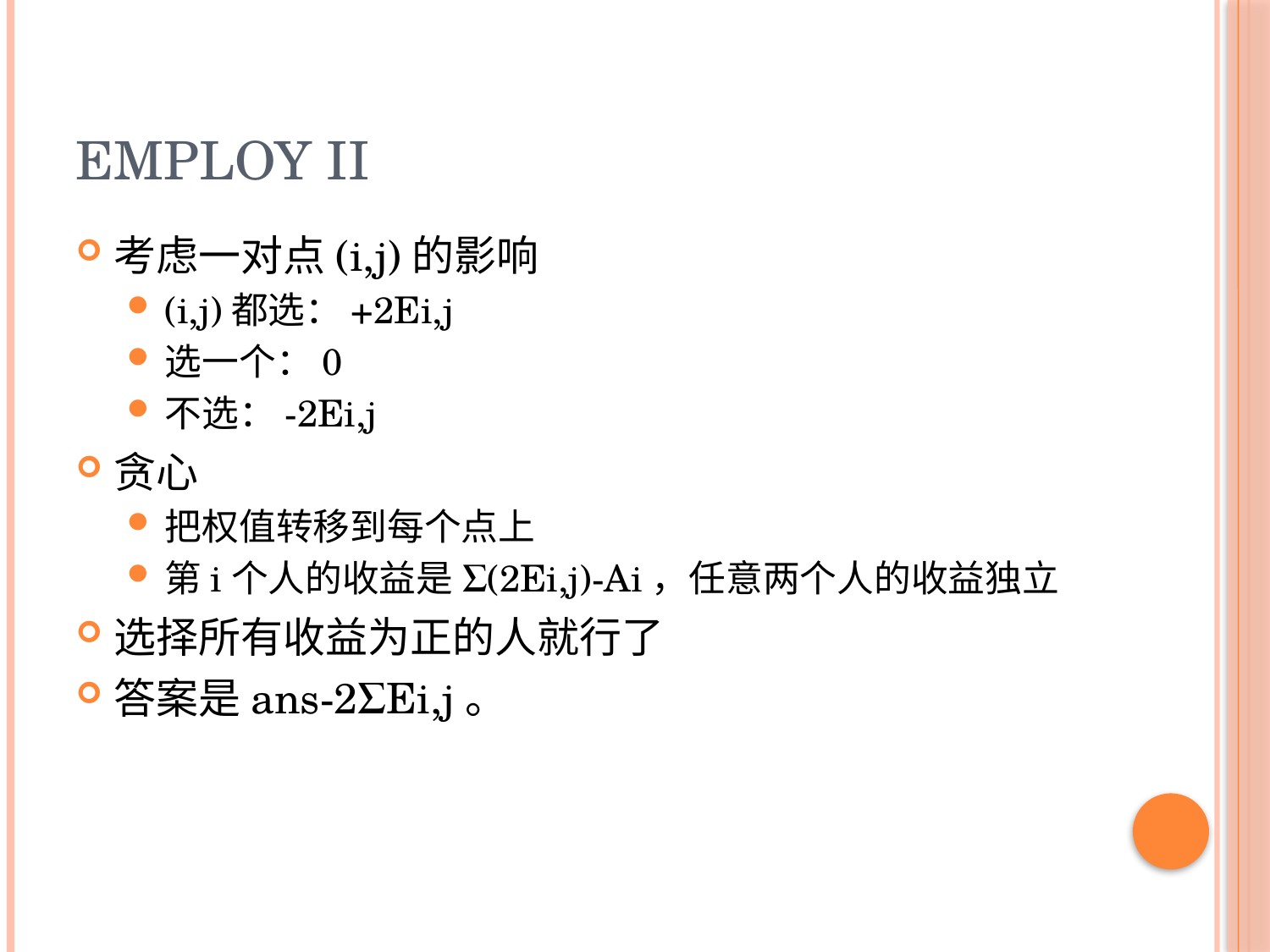

# Employ II
考虑一对点(i,j)的影响
(i,j)都选：+2Ei,j
选一个：0
不选：-2Ei,j
贪心
把权值转移到每个点上
第i个人的收益是Σ(2Ei,j)-Ai，任意两个人的收益独立
选择所有收益为正的人就行了
答案是ans-2ΣEi,j。